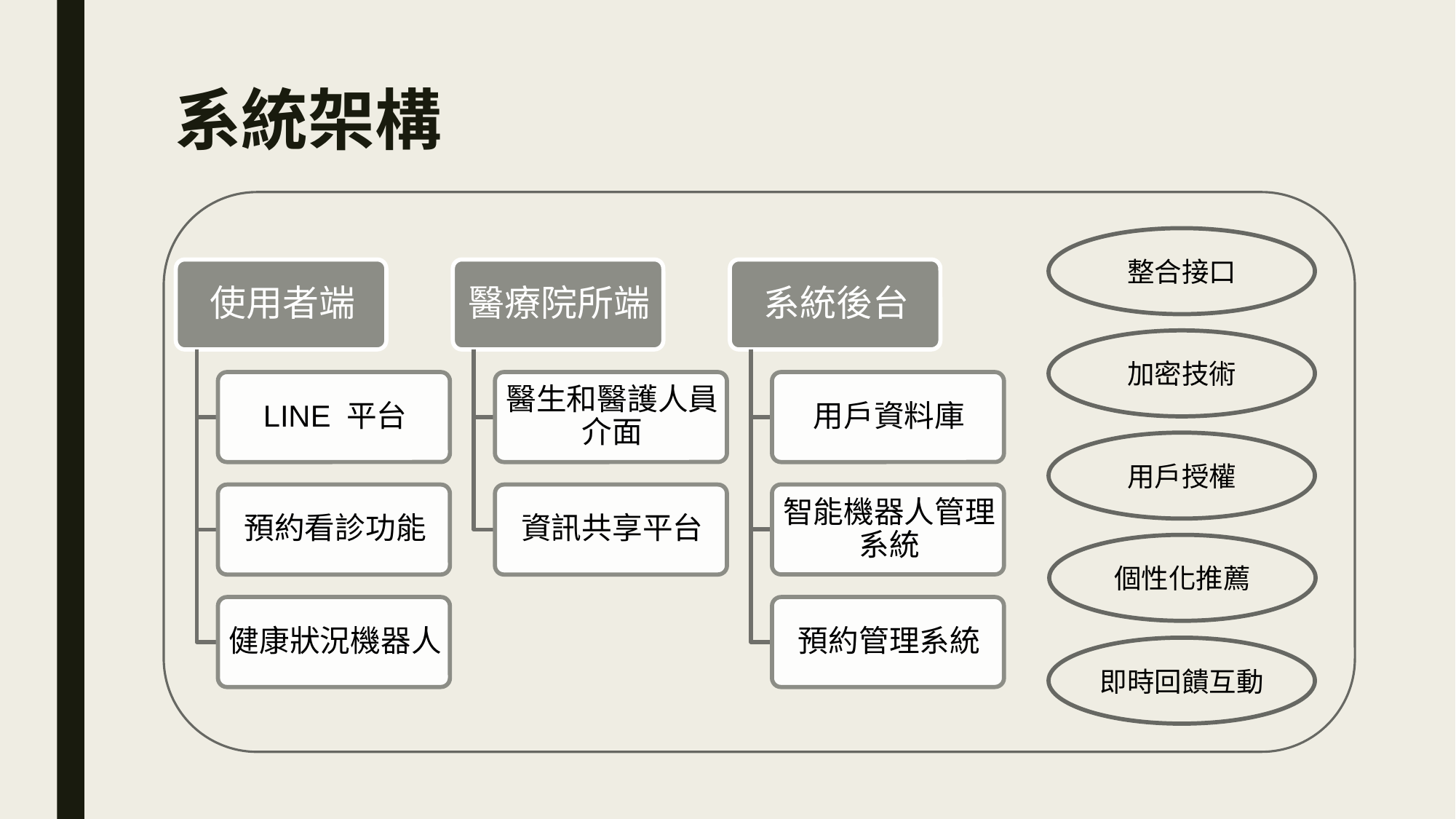

# 系統架構

整合接口
使用者端
LINE 平台
預約看診功能
健康狀況機器人
醫療院所端
醫生和醫護人員介面
資訊共享平台
系統後台
用戶資料庫
智能機器人管理系統
預約管理系統
加密技術
用戶授權
個性化推薦
即時回饋互動